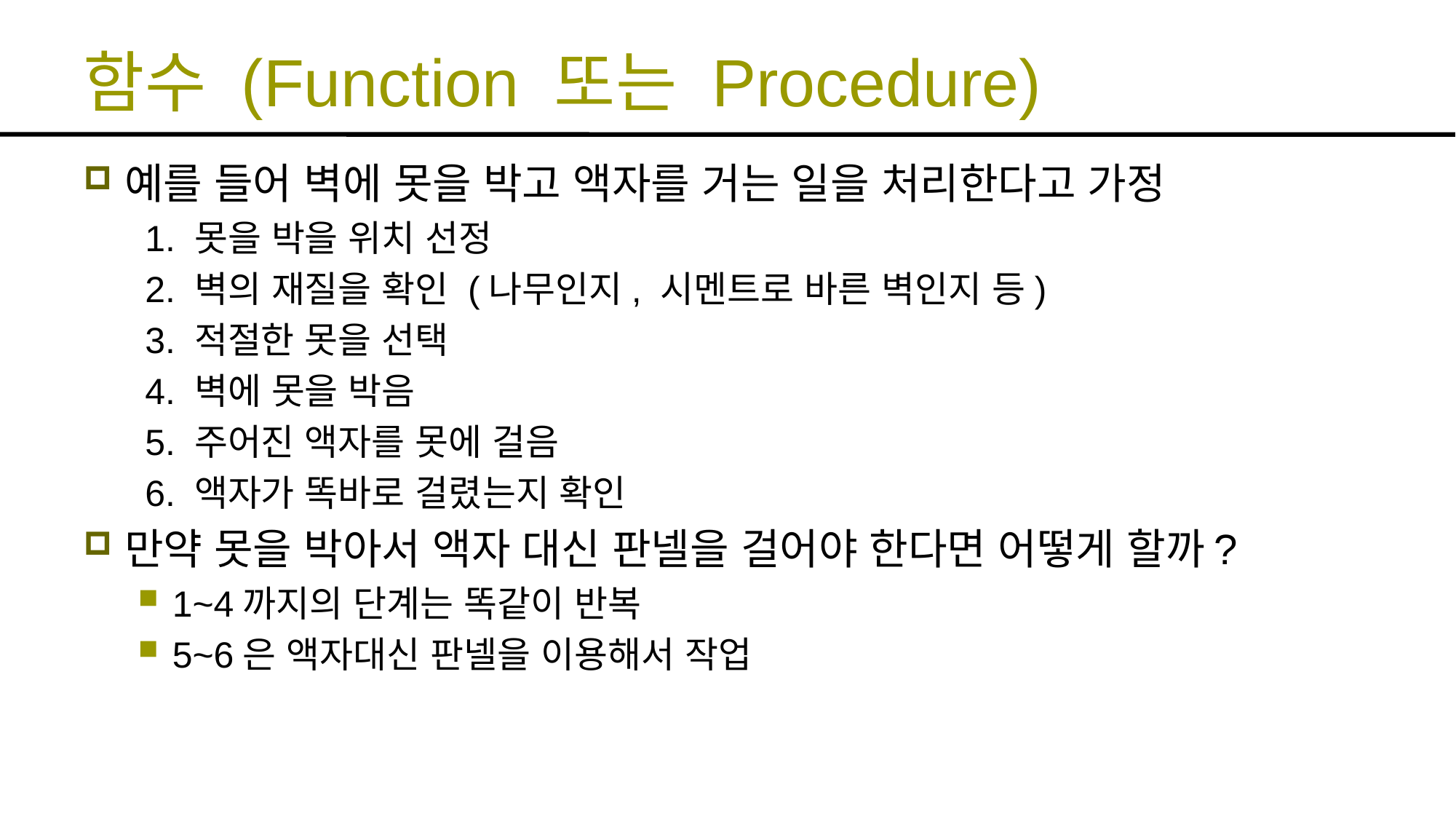

# 함수 (Function 또는 Procedure)
예를 들어 벽에 못을 박고 액자를 거는 일을 처리한다고 가정
1. 못을 박을 위치 선정
2. 벽의 재질을 확인 (나무인지, 시멘트로 바른 벽인지 등)
3. 적절한 못을 선택
4. 벽에 못을 박음
5. 주어진 액자를 못에 걸음
6. 액자가 똑바로 걸렸는지 확인
만약 못을 박아서 액자 대신 판넬을 걸어야 한다면 어떻게 할까?
1~4까지의 단계는 똑같이 반복
5~6은 액자대신 판넬을 이용해서 작업